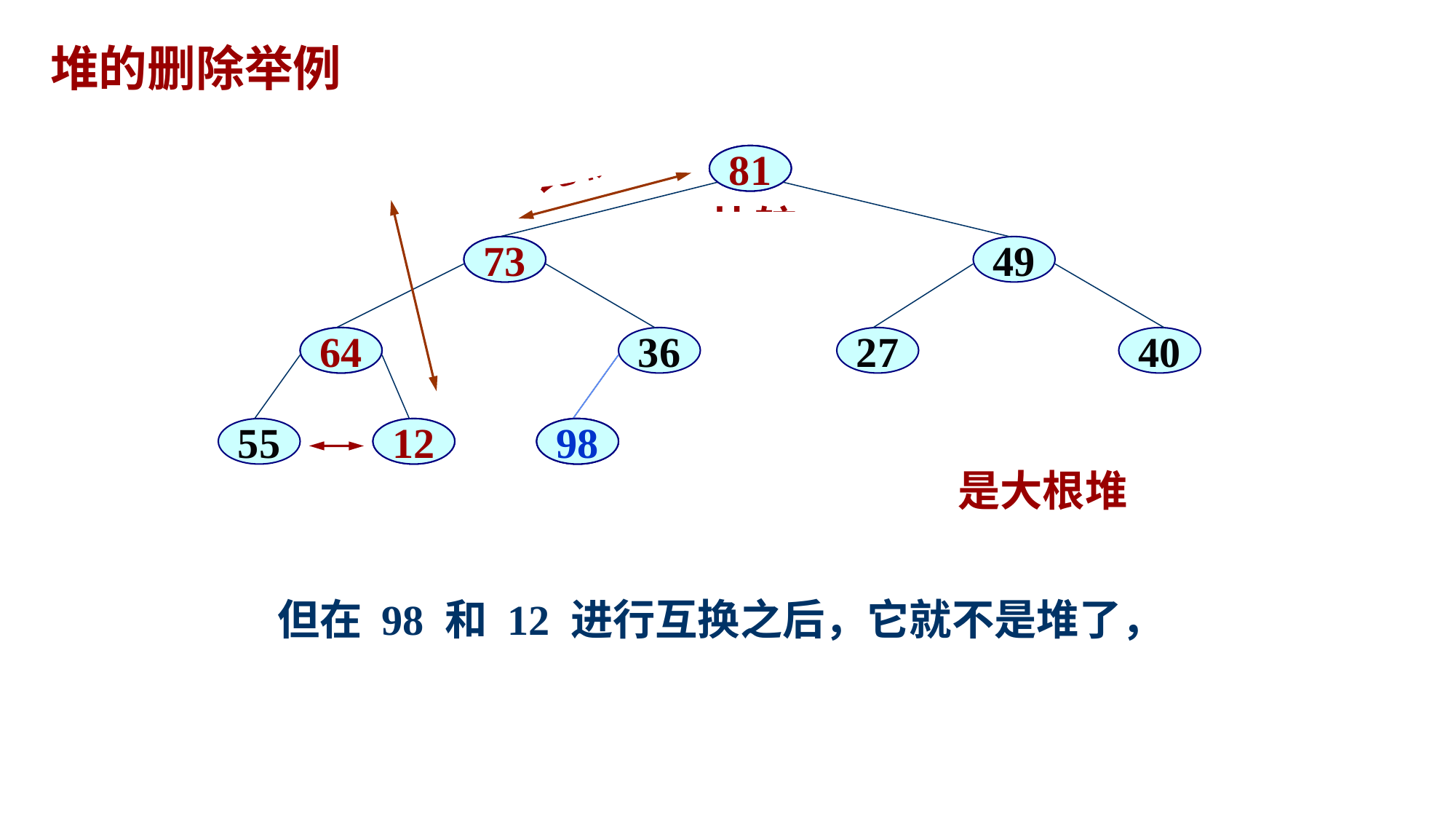

堆的删除举例

比较
12
98
12
81

比较

81
73
49

73
64
36
27
40

55
64
12
12
98
98

是大根堆
但在 98 和 12 进行互换之后，它就不是堆了，